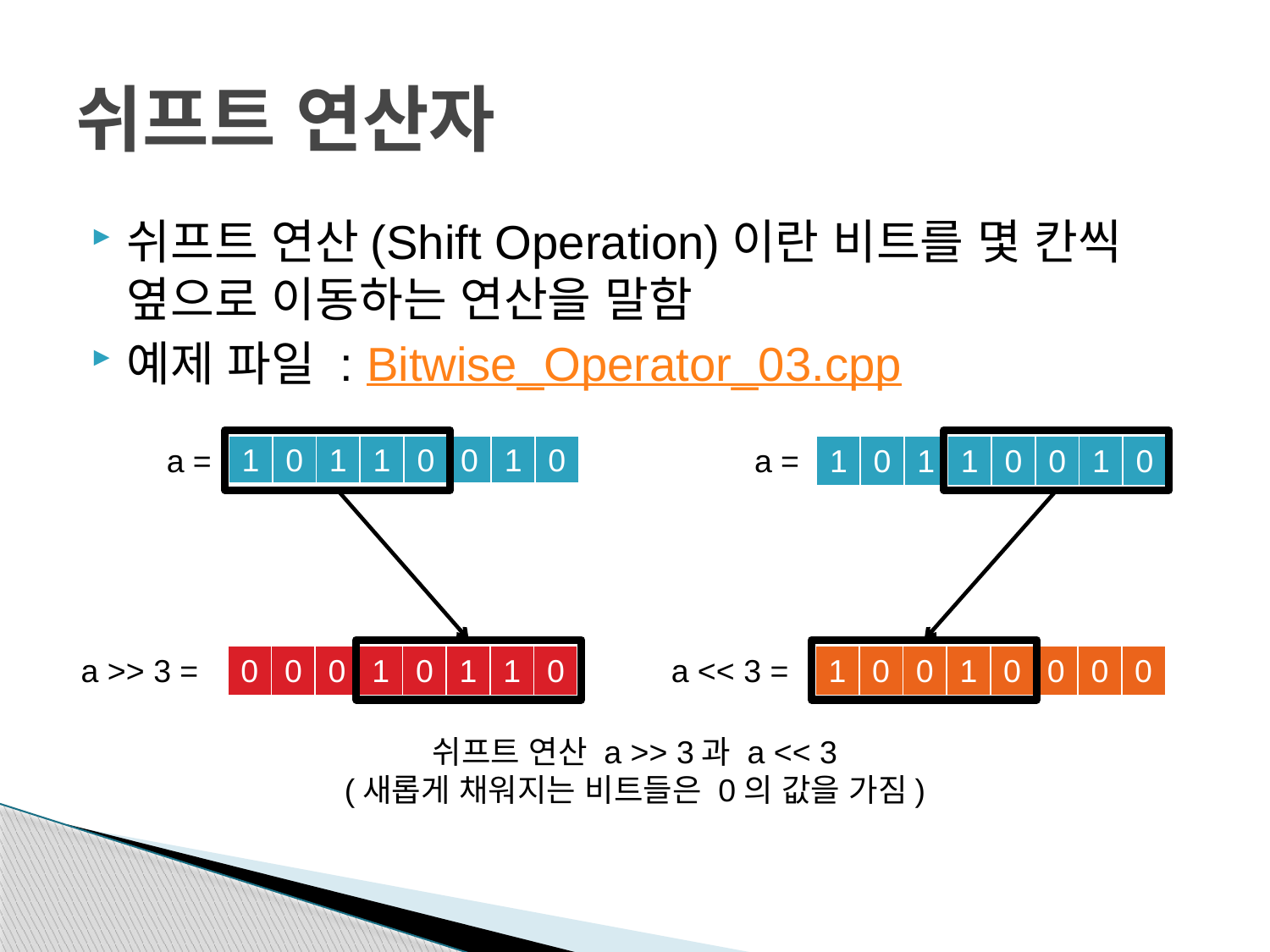

# 쉬프트 연산자
쉬프트 연산(Shift Operation)이란 비트를 몇 칸씩
옆으로 이동하는 연산을 말함
예제 파일 : Bitwise_Operator_03.cpp

a =
a =
| 1 | 0 | 1 | 1 | 0 | 0 | 1 | 0 |
| --- | --- | --- | --- | --- | --- | --- | --- |
| 1 | 0 | 1 | 1 | 0 | 0 | 1 | 0 |
| --- | --- | --- | --- | --- | --- | --- | --- |

a >> 3 =
a << 3 =
| 0 | 0 | 0 | 1 | 0 | 1 | 1 | 0 |
| --- | --- | --- | --- | --- | --- | --- | --- |
| 1 | 0 | 0 | 1 | 0 | 0 | 0 | 0 |
| --- | --- | --- | --- | --- | --- | --- | --- |
쉬프트 연산 a >> 3과 a << 3
(새롭게 채워지는 비트들은 0의 값을 가짐)